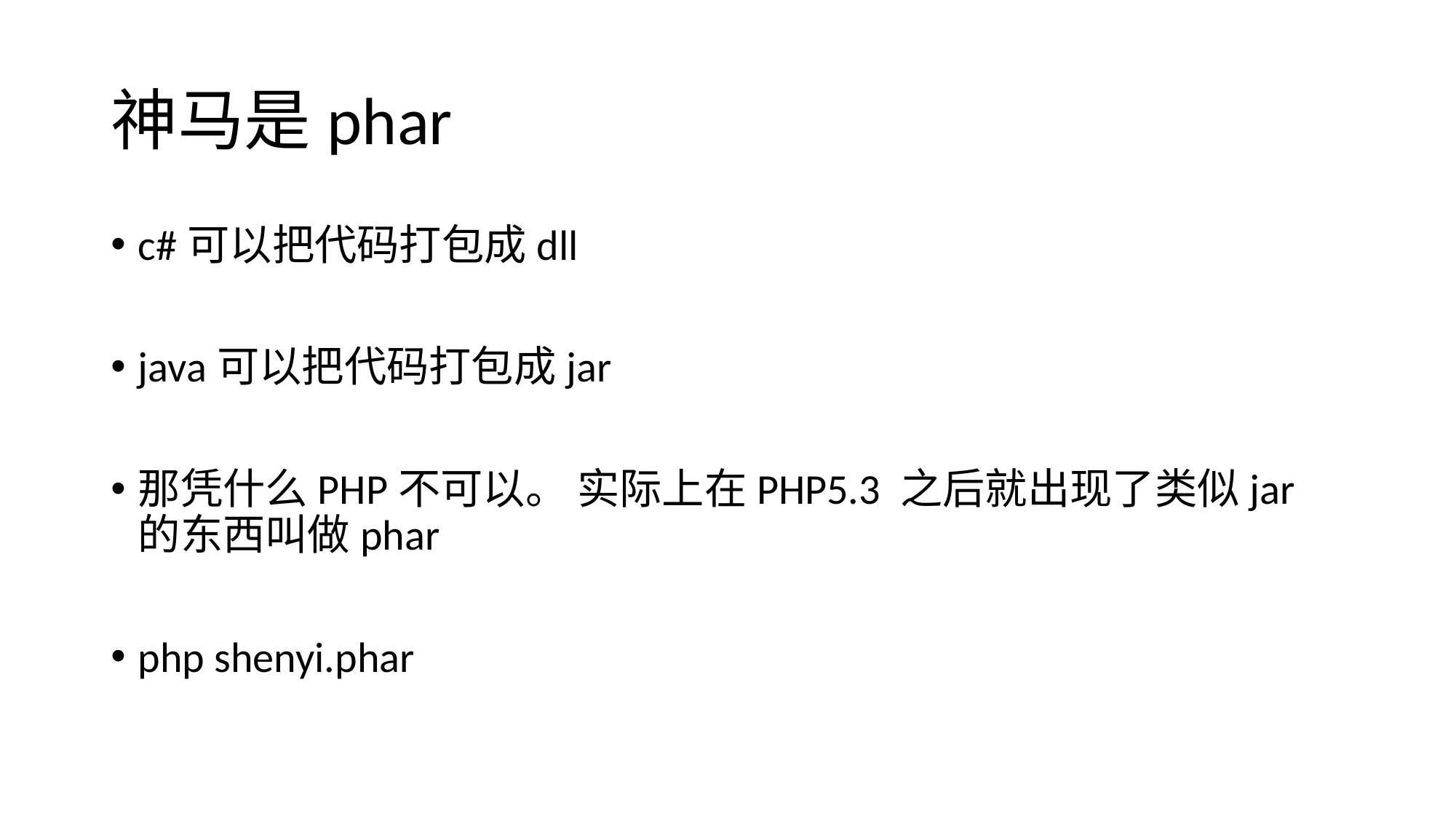

# 神马是phar
c#可以把代码打包成dll

java可以把代码打包成jar

那凭什么PHP不可以。 实际上在PHP5.3 之后就出现了类似jar的东西叫做phar

php shenyi.phar